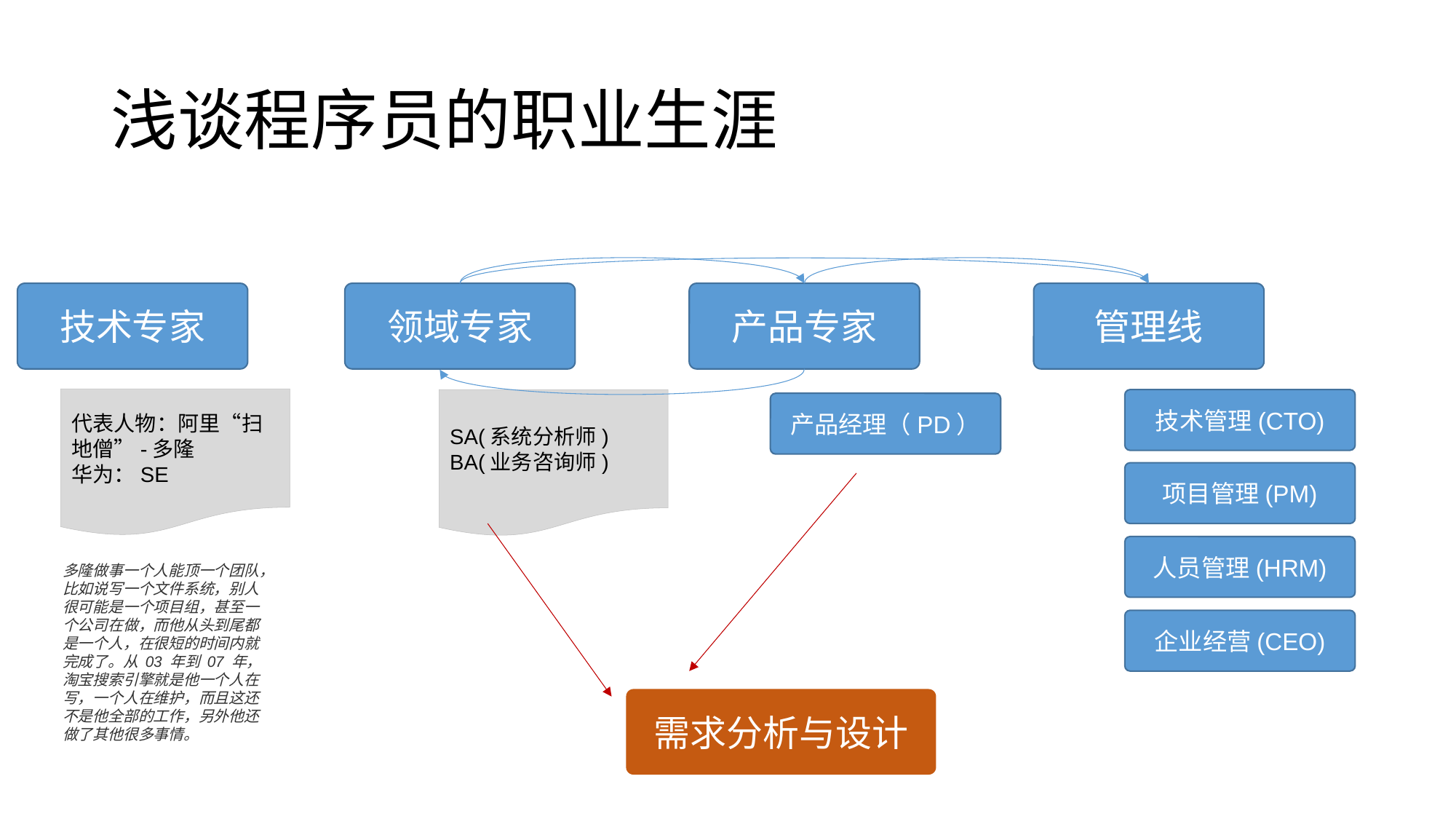

# 浅谈程序员的职业生涯
技术专家
领域专家
产品专家
管理线
代表人物：阿里“扫地僧”-多隆
华为：SE
SA(系统分析师)
BA(业务咨询师)
技术管理(CTO)
产品经理（PD）
项目管理(PM)
人员管理(HRM)
多隆做事一个人能顶一个团队，比如说写一个文件系统，别人很可能是一个项目组，甚至一个公司在做，而他从头到尾都是一个人，在很短的时间内就完成了。从 03 年到 07 年，淘宝搜索引擎就是他一个人在写，一个人在维护，而且这还不是他全部的工作，另外他还做了其他很多事情。
企业经营(CEO)
需求分析与设计